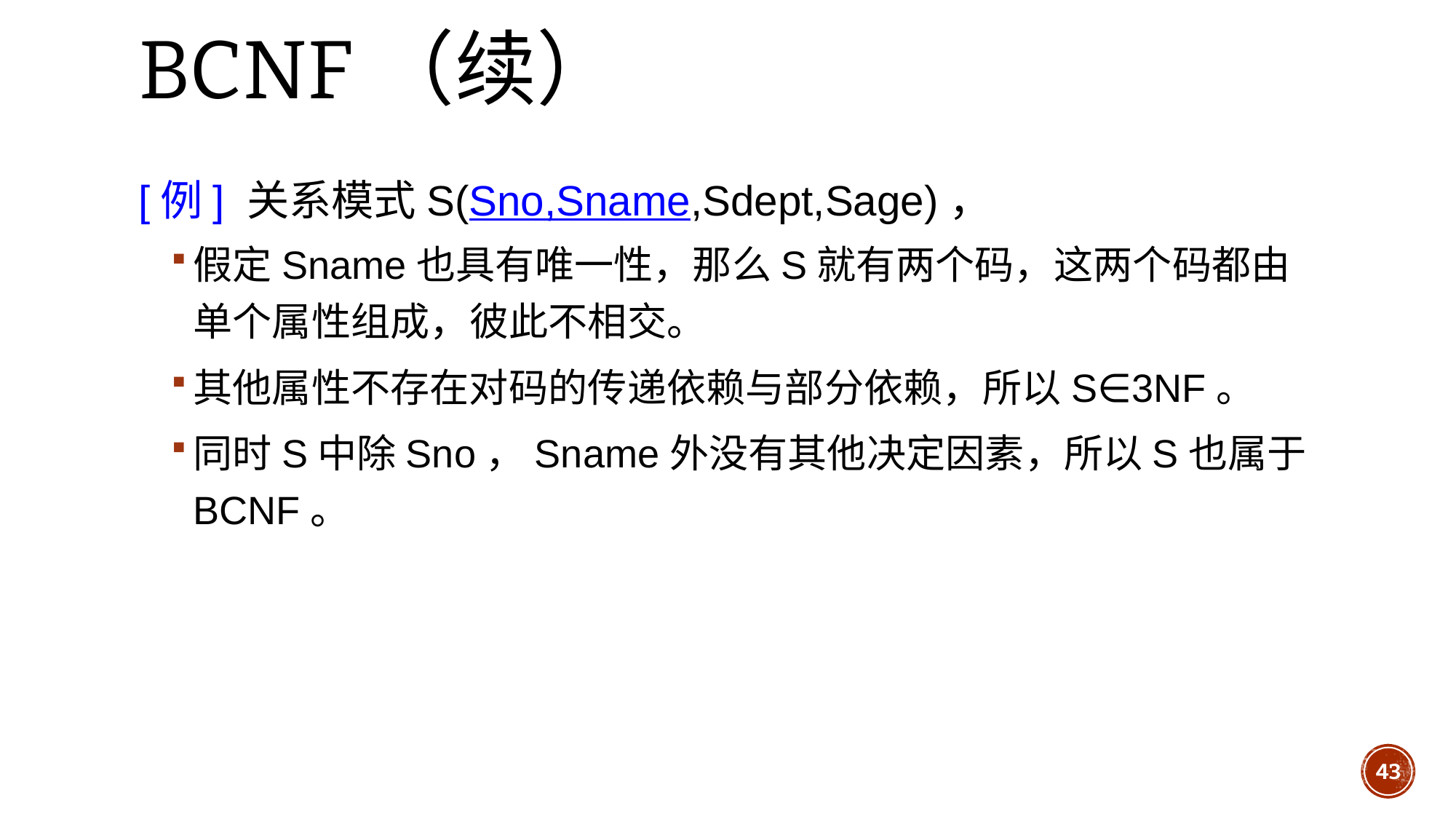

# BCNF（续）
[例] 关系模式S(Sno,Sname,Sdept,Sage)，
假定Sname也具有唯一性，那么S就有两个码，这两个码都由单个属性组成，彼此不相交。
其他属性不存在对码的传递依赖与部分依赖，所以S∈3NF。
同时S中除Sno，Sname外没有其他决定因素，所以S也属于BCNF。

43